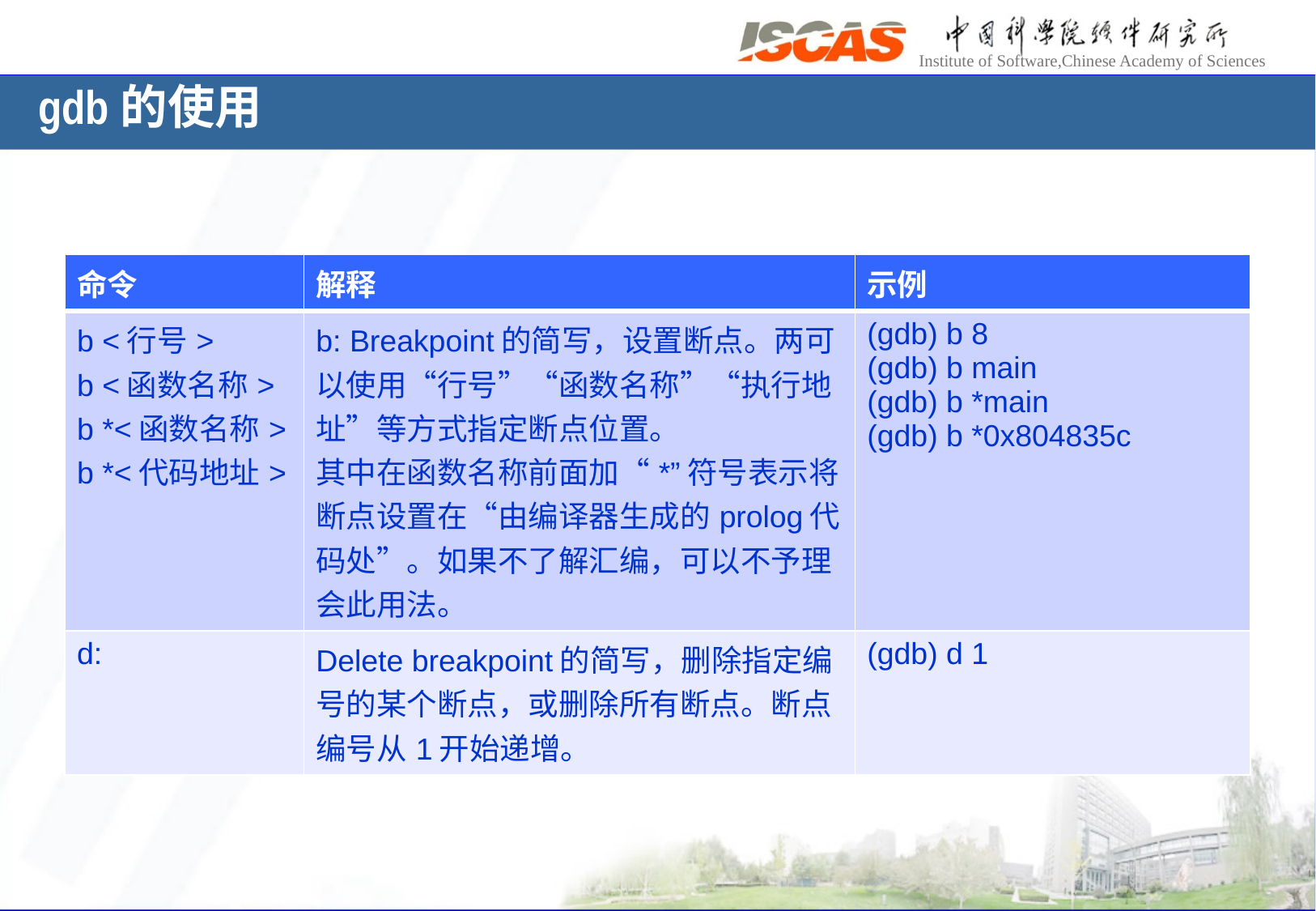

# gdb的使用
| 命令 | 解释 | 示例 |
| --- | --- | --- |
| b <行号> b <函数名称> b \*<函数名称> b \*<代码地址> | b: Breakpoint的简写，设置断点。两可以使用“行号”“函数名称”“执行地址”等方式指定断点位置。 其中在函数名称前面加“\*”符号表示将断点设置在“由编译器生成的prolog代码处”。如果不了解汇编，可以不予理会此用法。 | (gdb) b 8 (gdb) b main (gdb) b \*main (gdb) b \*0x804835c |
| d: | Delete breakpoint的简写，删除指定编号的某个断点，或删除所有断点。断点编号从1开始递增。 | (gdb) d 1 |